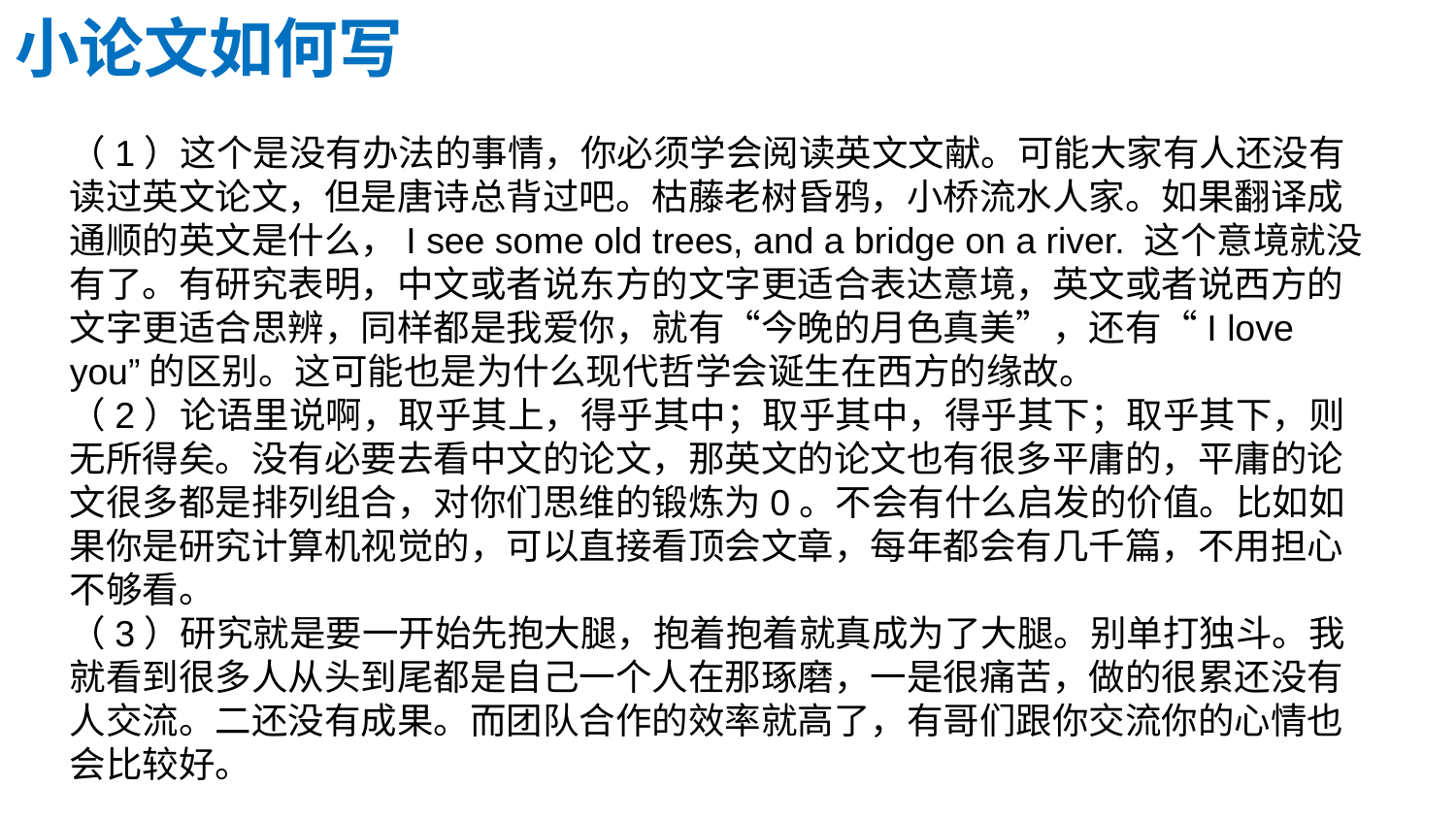

小论文如何写
（1）这个是没有办法的事情，你必须学会阅读英文文献。可能大家有人还没有读过英文论文，但是唐诗总背过吧。枯藤老树昏鸦，小桥流水人家。如果翻译成通顺的英文是什么，I see some old trees, and a bridge on a river. 这个意境就没有了。有研究表明，中文或者说东方的文字更适合表达意境，英文或者说西方的文字更适合思辨，同样都是我爱你，就有“今晚的月色真美”，还有“I love you”的区别。这可能也是为什么现代哲学会诞生在西方的缘故。
（2）论语里说啊，取乎其上，得乎其中；取乎其中，得乎其下；取乎其下，则无所得矣。没有必要去看中文的论文，那英文的论文也有很多平庸的，平庸的论文很多都是排列组合，对你们思维的锻炼为0。不会有什么启发的价值。比如如果你是研究计算机视觉的，可以直接看顶会文章，每年都会有几千篇，不用担心不够看。
（3）研究就是要一开始先抱大腿，抱着抱着就真成为了大腿。别单打独斗。我就看到很多人从头到尾都是自己一个人在那琢磨，一是很痛苦，做的很累还没有人交流。二还没有成果。而团队合作的效率就高了，有哥们跟你交流你的心情也会比较好。